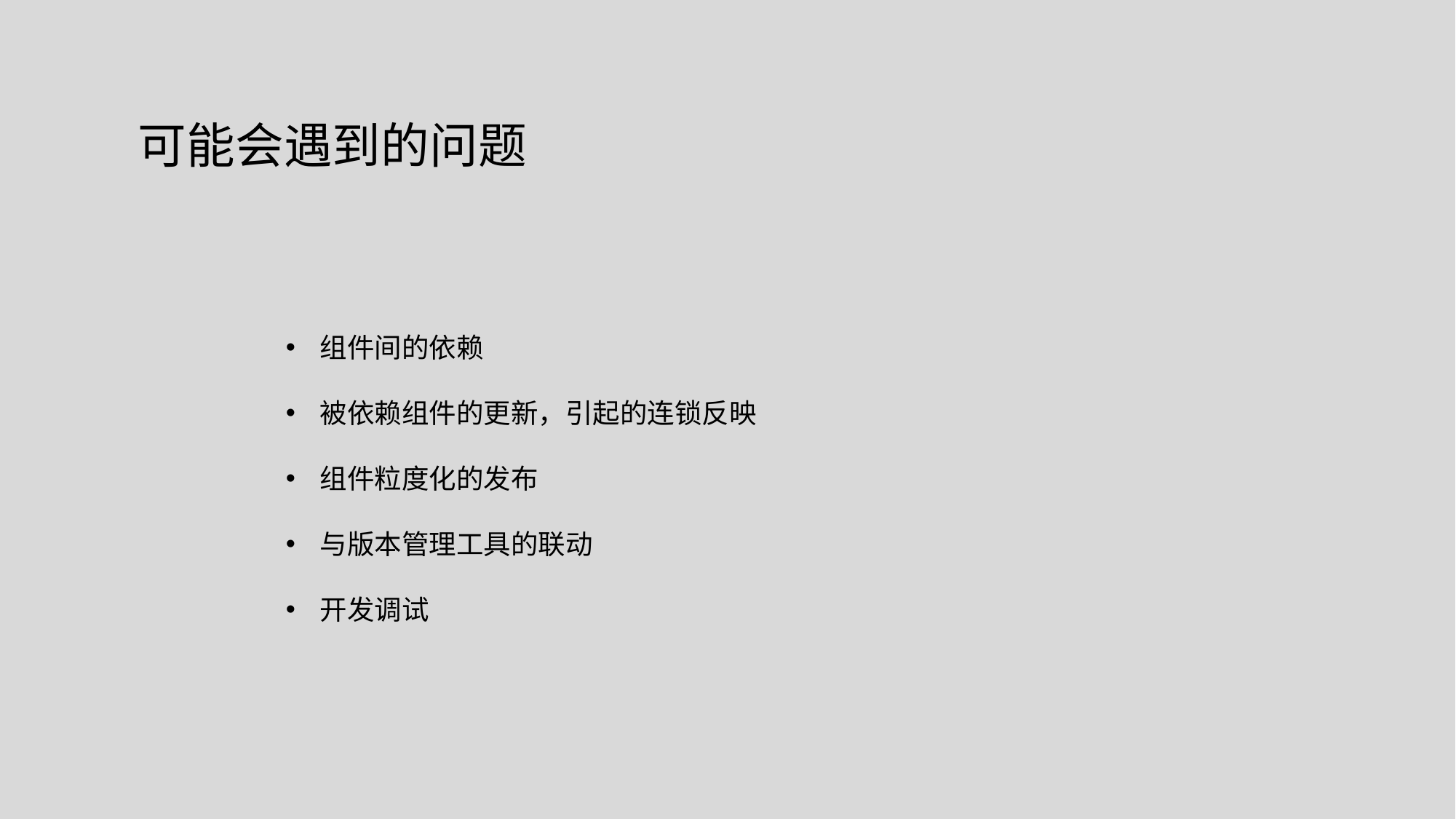

可能会遇到的问题

组件间的依赖

被依赖组件的更新，引起的连锁反映

组件粒度化的发布

与版本管理工具的联动

开发调试